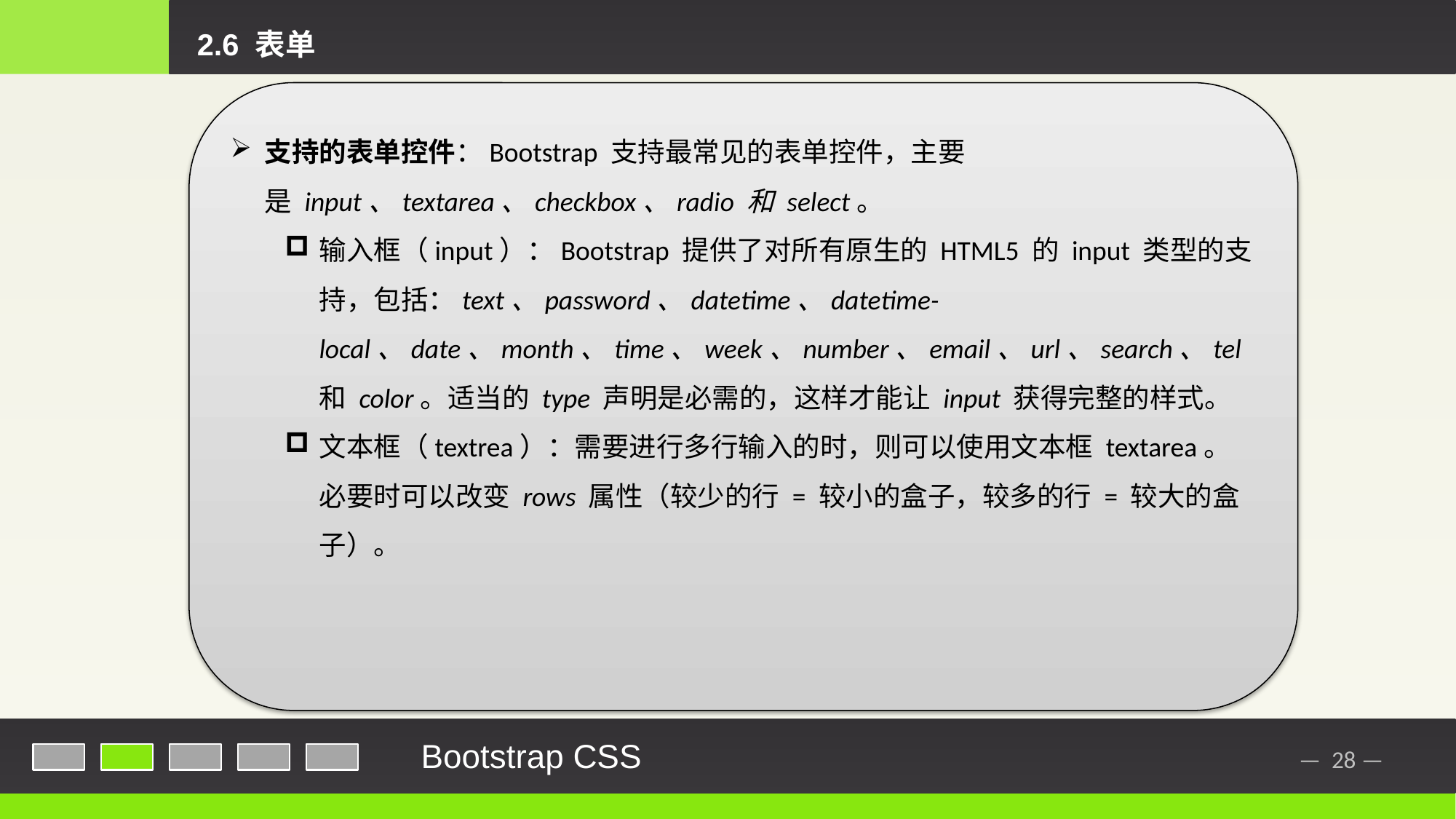

2.6 表单
支持的表单控件：Bootstrap 支持最常见的表单控件，主要是 input、textarea、checkbox、radio 和 select。
输入框（input）：Bootstrap 提供了对所有原生的 HTML5 的 input 类型的支持，包括：text、password、datetime、datetime-local、date、month、time、week、number、email、url、search、tel 和 color。适当的 type 声明是必需的，这样才能让 input 获得完整的样式。
文本框（textrea）：需要进行多行输入的时，则可以使用文本框 textarea。必要时可以改变 rows 属性（较少的行 = 较小的盒子，较多的行 = 较大的盒子）。